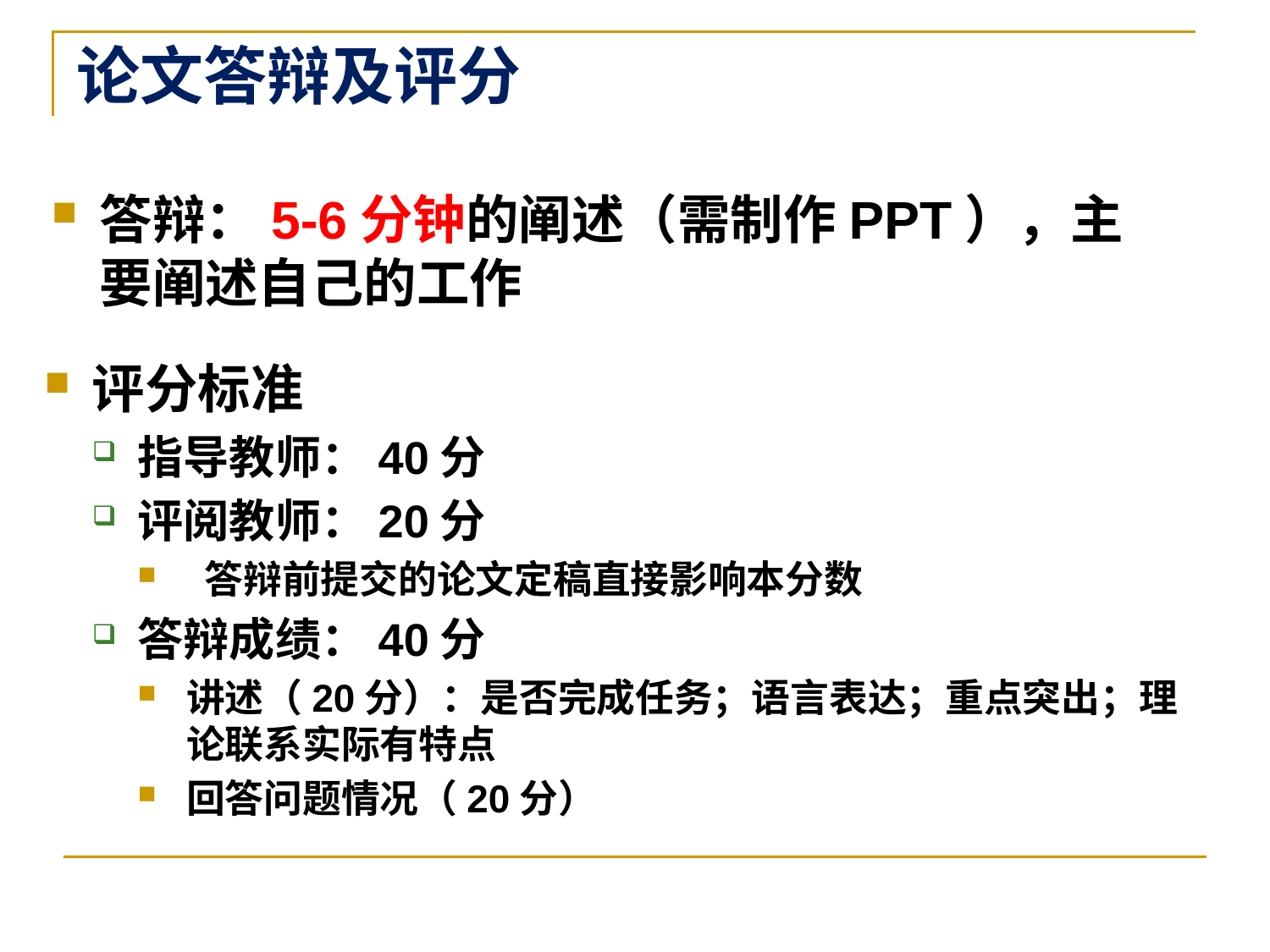

# 论文答辩及评分
答辩：5-6分钟的阐述（需制作PPT），主要阐述自己的工作
评分标准
指导教师：40分
评阅教师：20分
 答辩前提交的论文定稿直接影响本分数
答辩成绩：40分
讲述（20分）：是否完成任务；语言表达；重点突出；理论联系实际有特点
回答问题情况（20分）